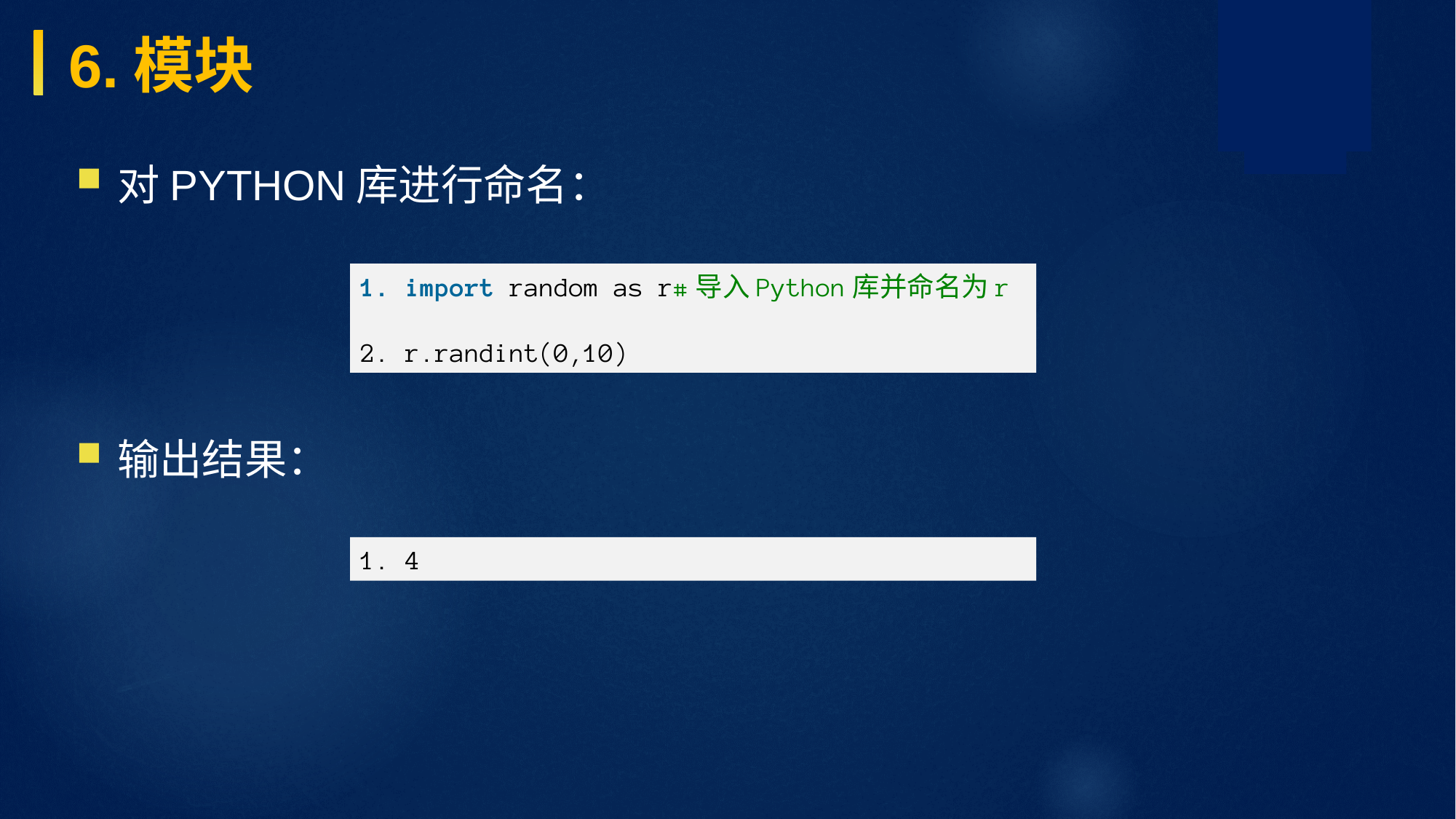

6.模块
对Python库进行命名：

输出结果：

1. import random as r#导入Python库并命名为r    2. r.randint(0,10)
1. 4